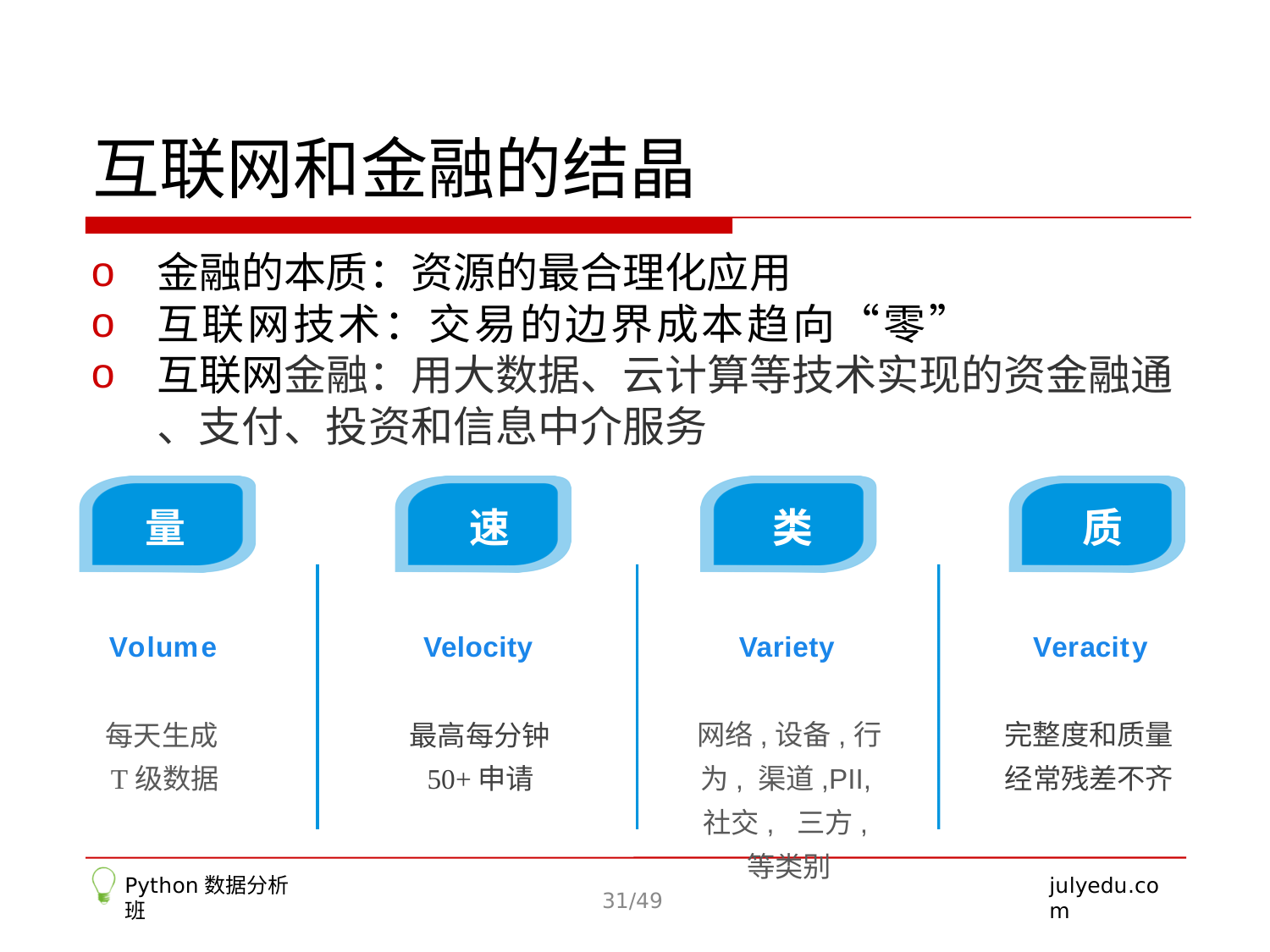

# 互联网和金融的结晶

金融的本质：资源的最合理化应用
互联网技术：交易的边界成本趋向“零”
互联网金融：用大数据、云计算等技术实现的资金融通
、支付、投资和信息中介服务

量	速	类	质

Volume
Velocity
Variety
Veracity
每天生成
T级数据
最高每分钟
50+申请
网络,设备,行为, 渠道,PII,社交,  三方,等类别
完整度和质量 经常残差不齐

Python数据分析班
julyedu.com
31/49